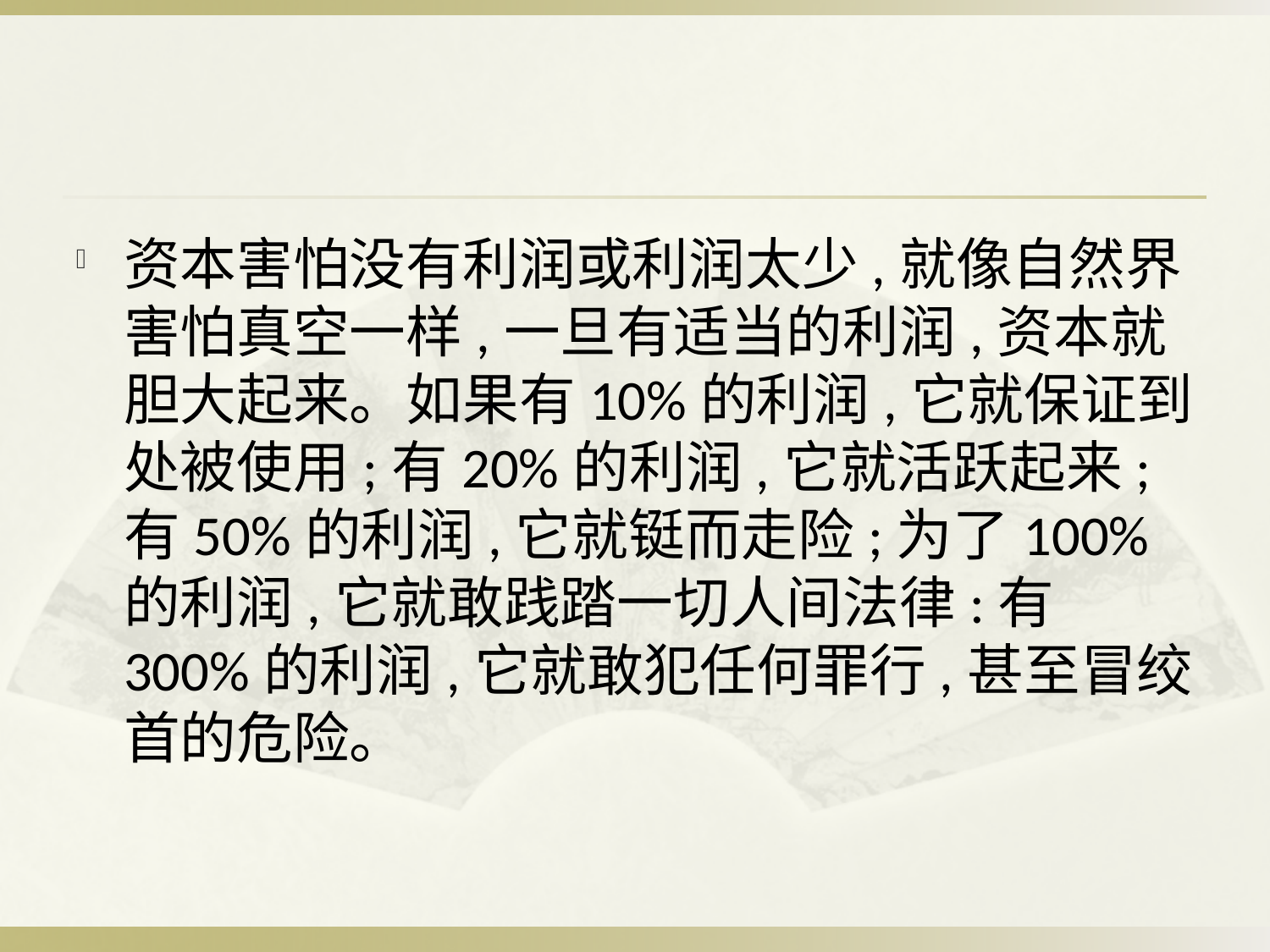

#
资本害怕没有利润或利润太少,就像自然界害怕真空一样,一旦有适当的利润,资本就胆大起来。如果有10%的利润,它就保证到处被使用;有20%的利润,它就活跃起来;有50%的利润,它就铤而走险;为了100%的利润,它就敢践踏一切人间法律:有300%的利润,它就敢犯任何罪行,甚至冒绞首的危险。